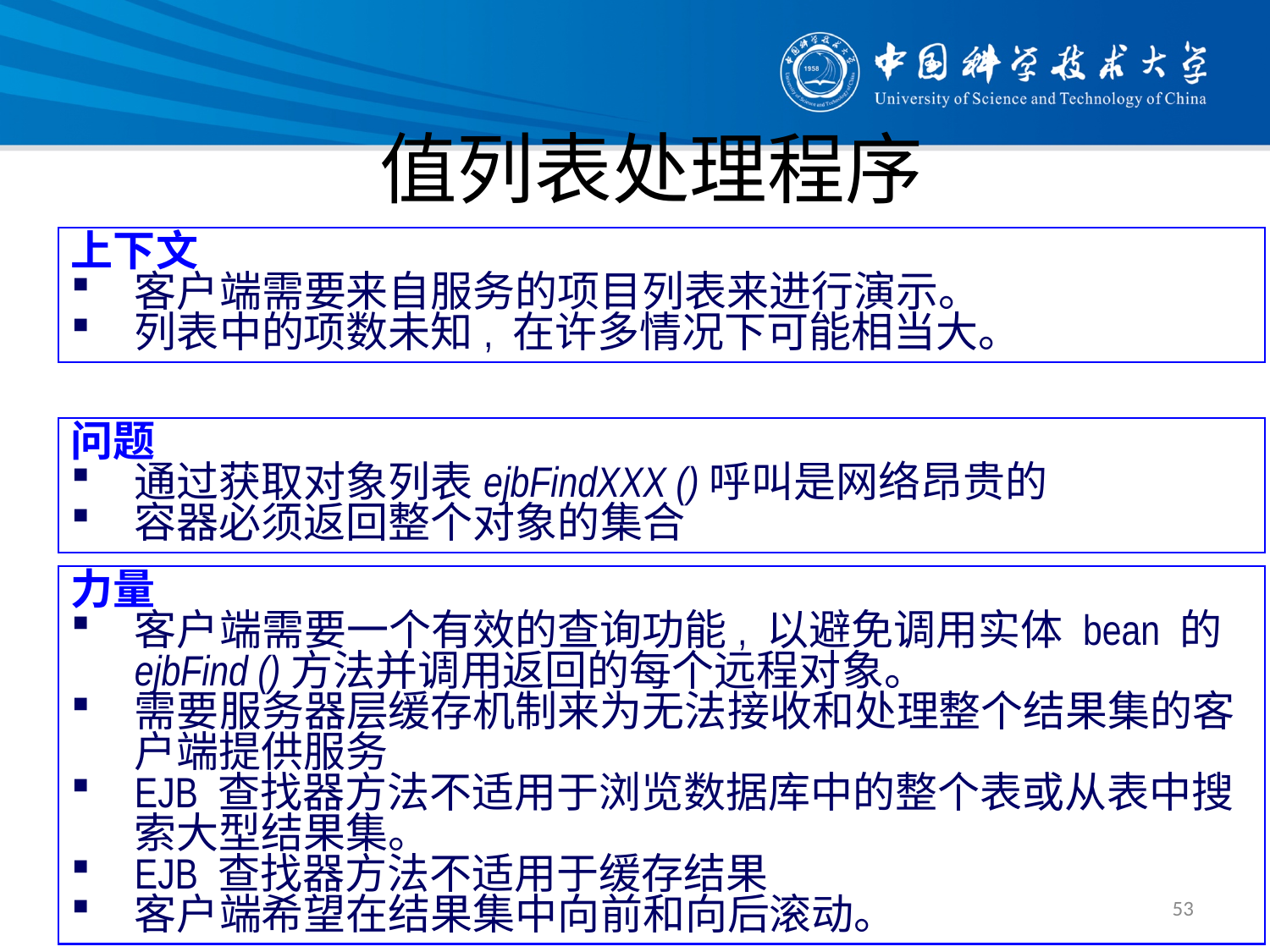

# 值列表处理程序
上下文
客户端需要来自服务的项目列表来进行演示。
列表中的项数未知, 在许多情况下可能相当大。
问题
通过获取对象列表ejbFindXXX ()呼叫是网络昂贵的
容器必须返回整个对象的集合
力量
客户端需要一个有效的查询功能, 以避免调用实体 bean 的ejbFind ()方法并调用返回的每个远程对象。
需要服务器层缓存机制来为无法接收和处理整个结果集的客户端提供服务
EJB 查找器方法不适用于浏览数据库中的整个表或从表中搜索大型结果集。
EJB 查找器方法不适用于缓存结果
客户端希望在结果集中向前和向后滚动。
53